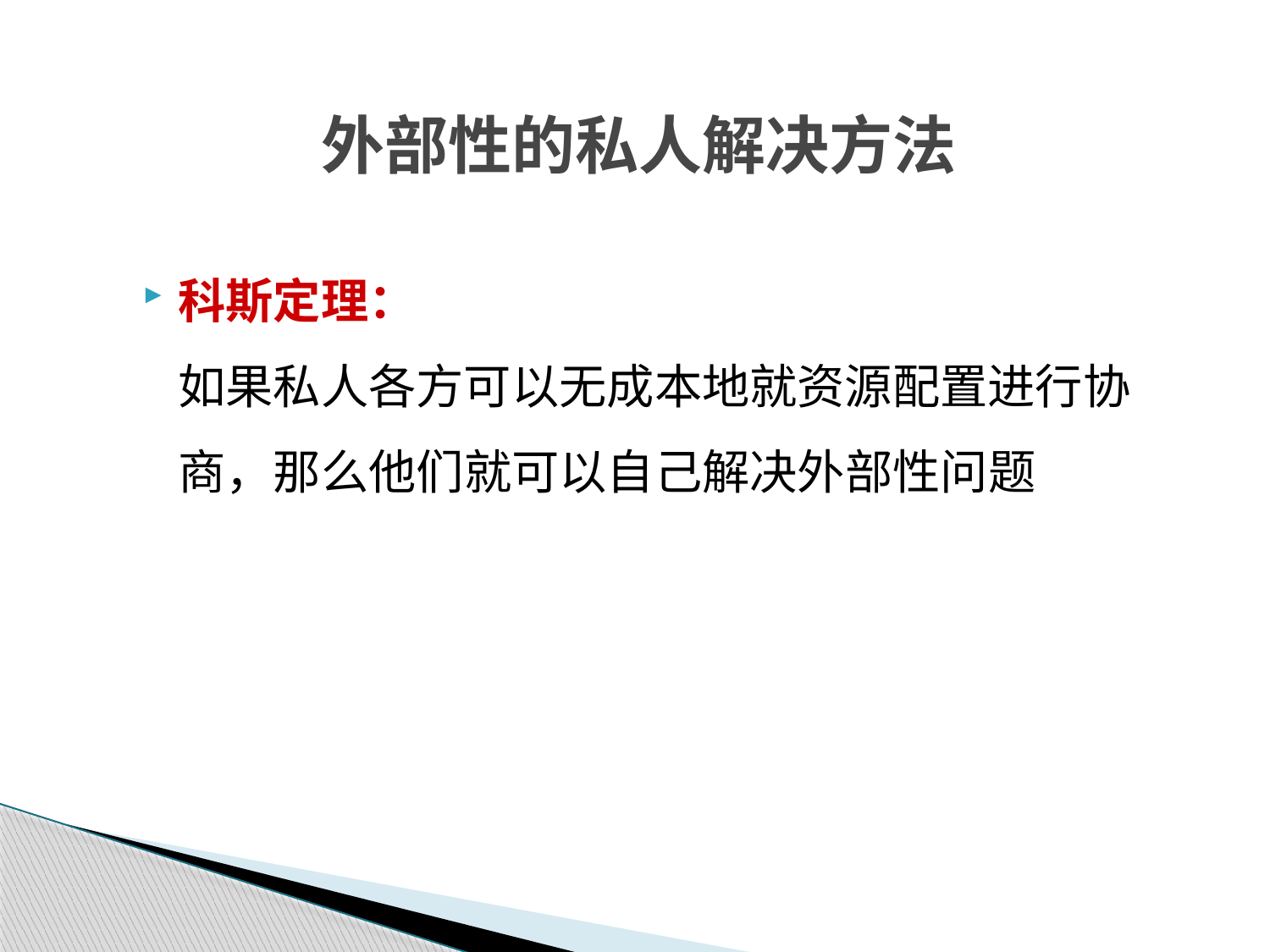

外部性的私人解决方法
科斯定理：
如果私人各方可以无成本地就资源配置进行协商，那么他们就可以自己解决外部性问题